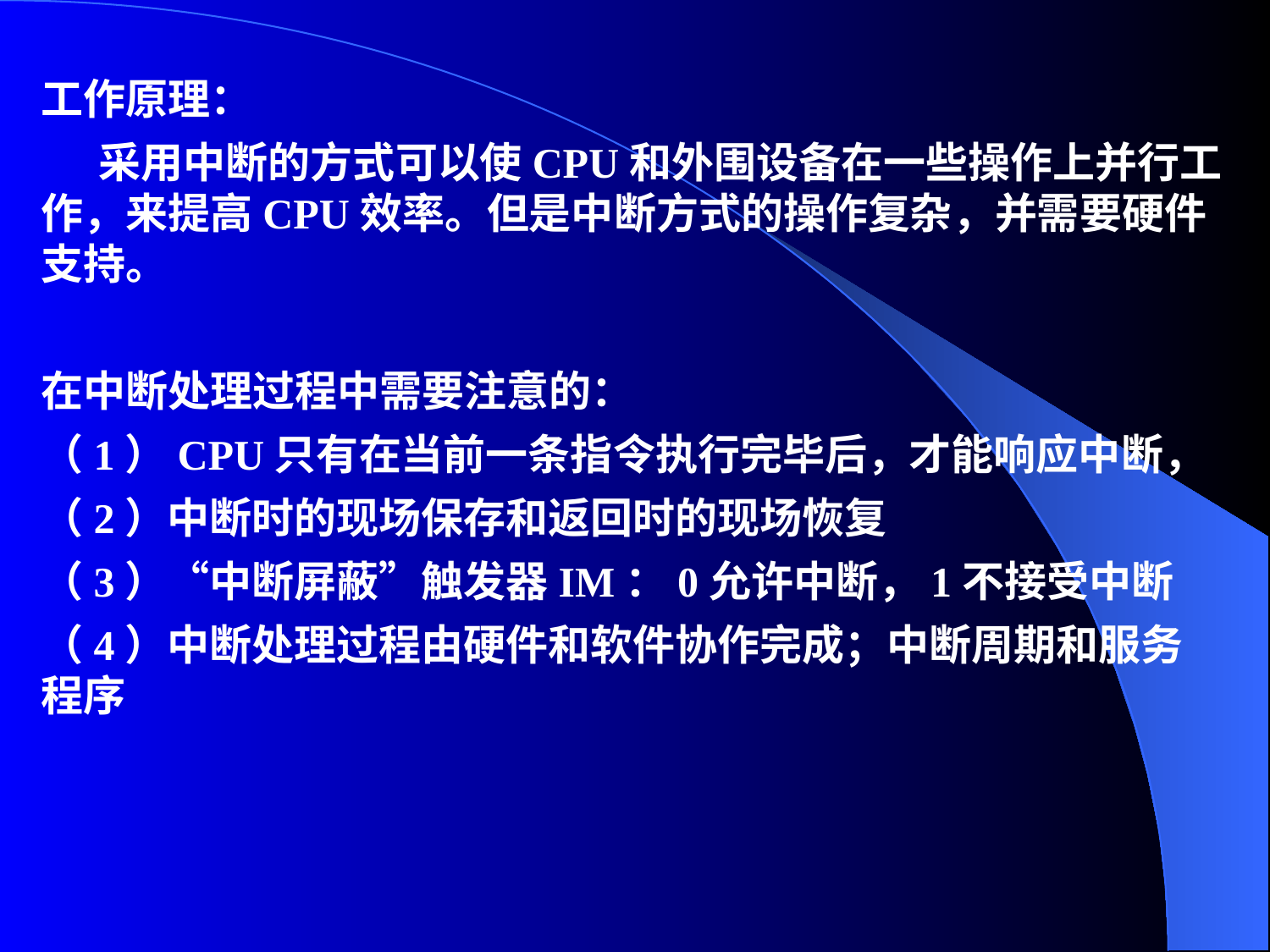

工作原理：
     采用中断的方式可以使CPU和外围设备在一些操作上并行工作，来提高CPU效率。但是中断方式的操作复杂，并需要硬件支持。

在中断处理过程中需要注意的：
（1）CPU只有在当前一条指令执行完毕后，才能响应中断，
（2）中断时的现场保存和返回时的现场恢复
（3）“中断屏蔽”触发器IM：0允许中断，1不接受中断
（4）中断处理过程由硬件和软件协作完成；中断周期和服务程序